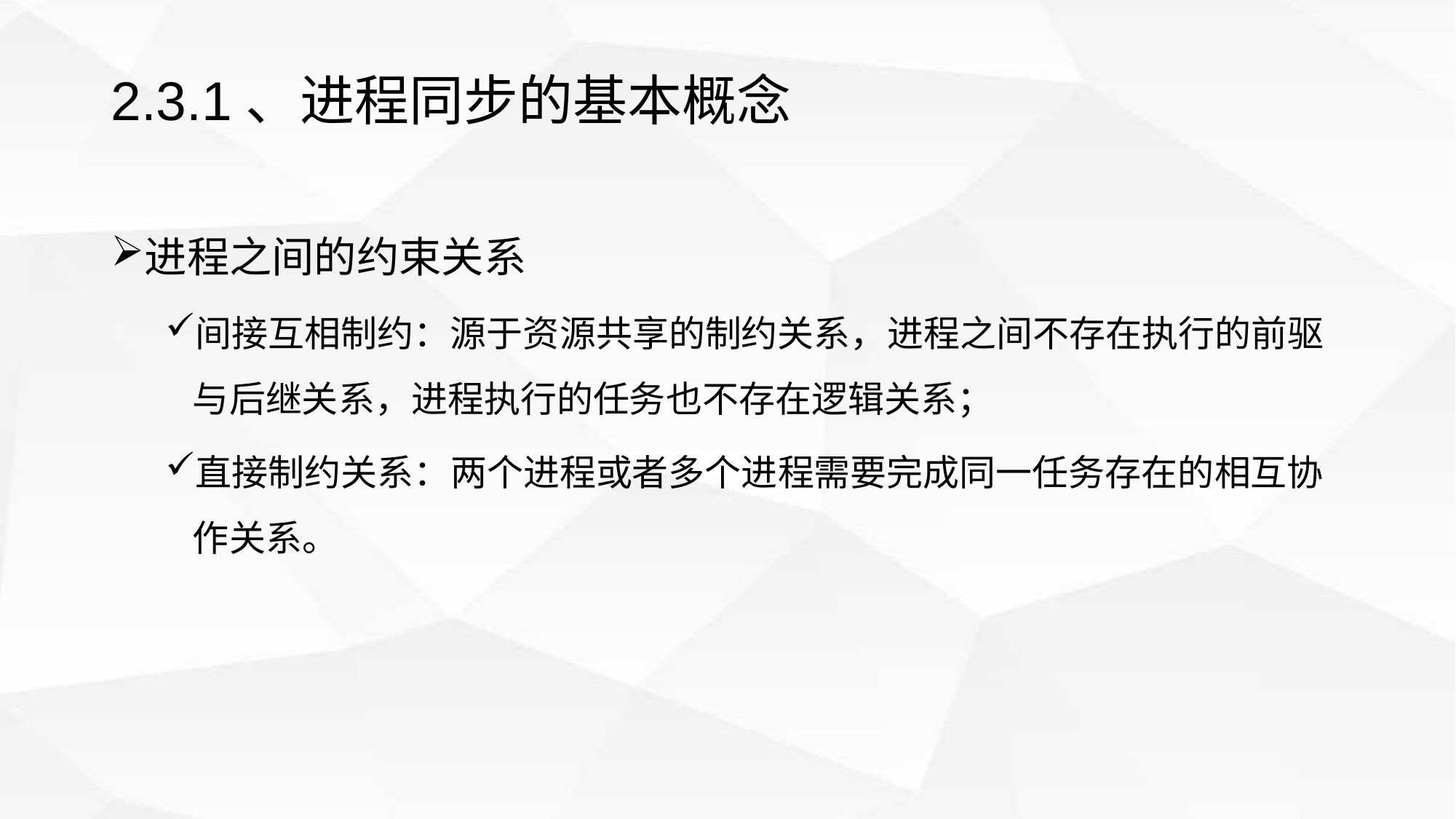

# 2.3.1、进程同步的基本概念
进程之间的约束关系
间接互相制约：源于资源共享的制约关系，进程之间不存在执行的前驱与后继关系，进程执行的任务也不存在逻辑关系；
直接制约关系：两个进程或者多个进程需要完成同一任务存在的相互协作关系。